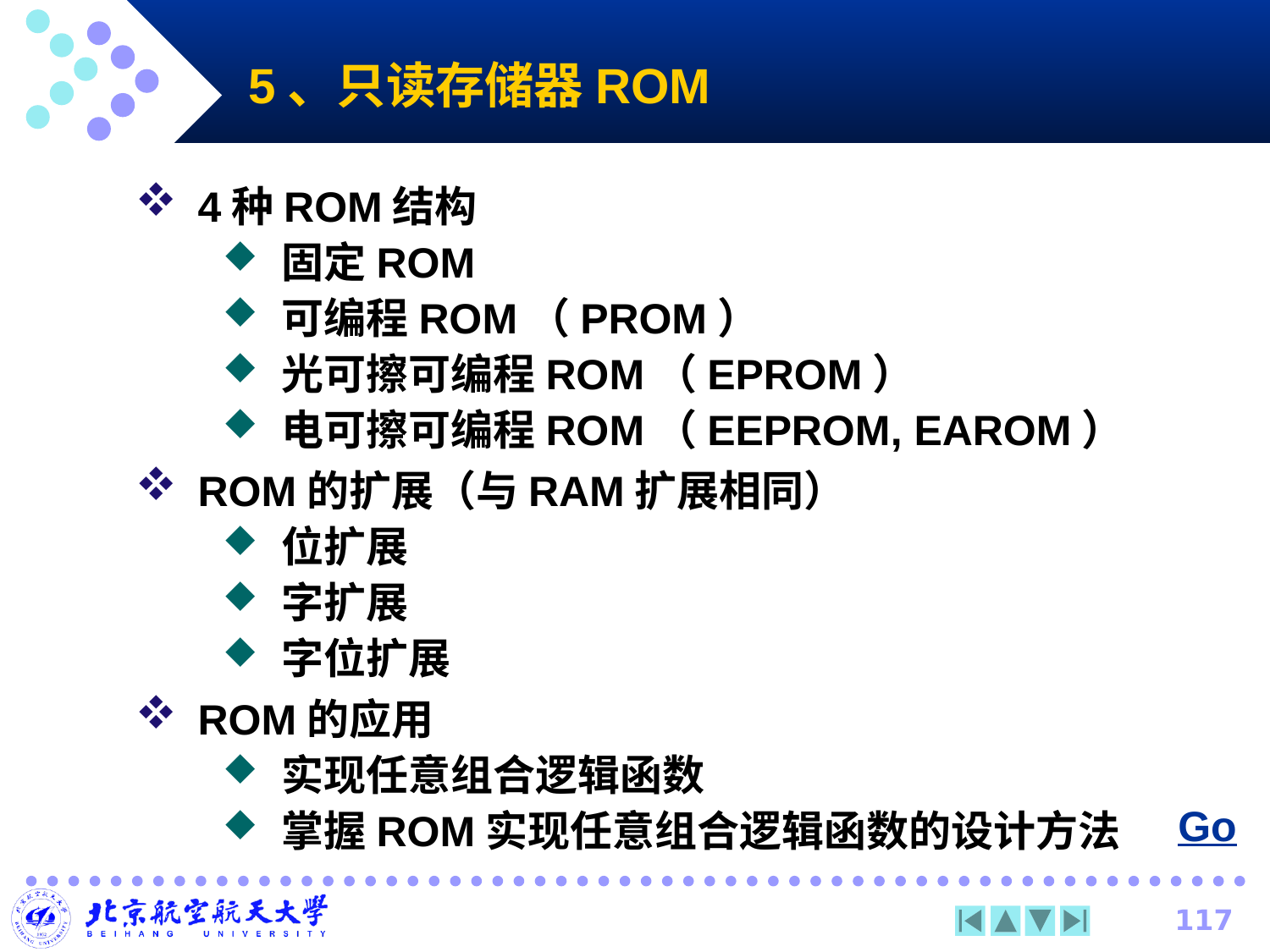

5、只读存储器ROM
4种ROM结构
固定ROM
可编程ROM（PROM）
光可擦可编程ROM（EPROM）
电可擦可编程ROM（EEPROM, EAROM）
ROM的扩展（与RAM扩展相同）
位扩展
字扩展
字位扩展
ROM的应用
实现任意组合逻辑函数
掌握ROM实现任意组合逻辑函数的设计方法
Go
117